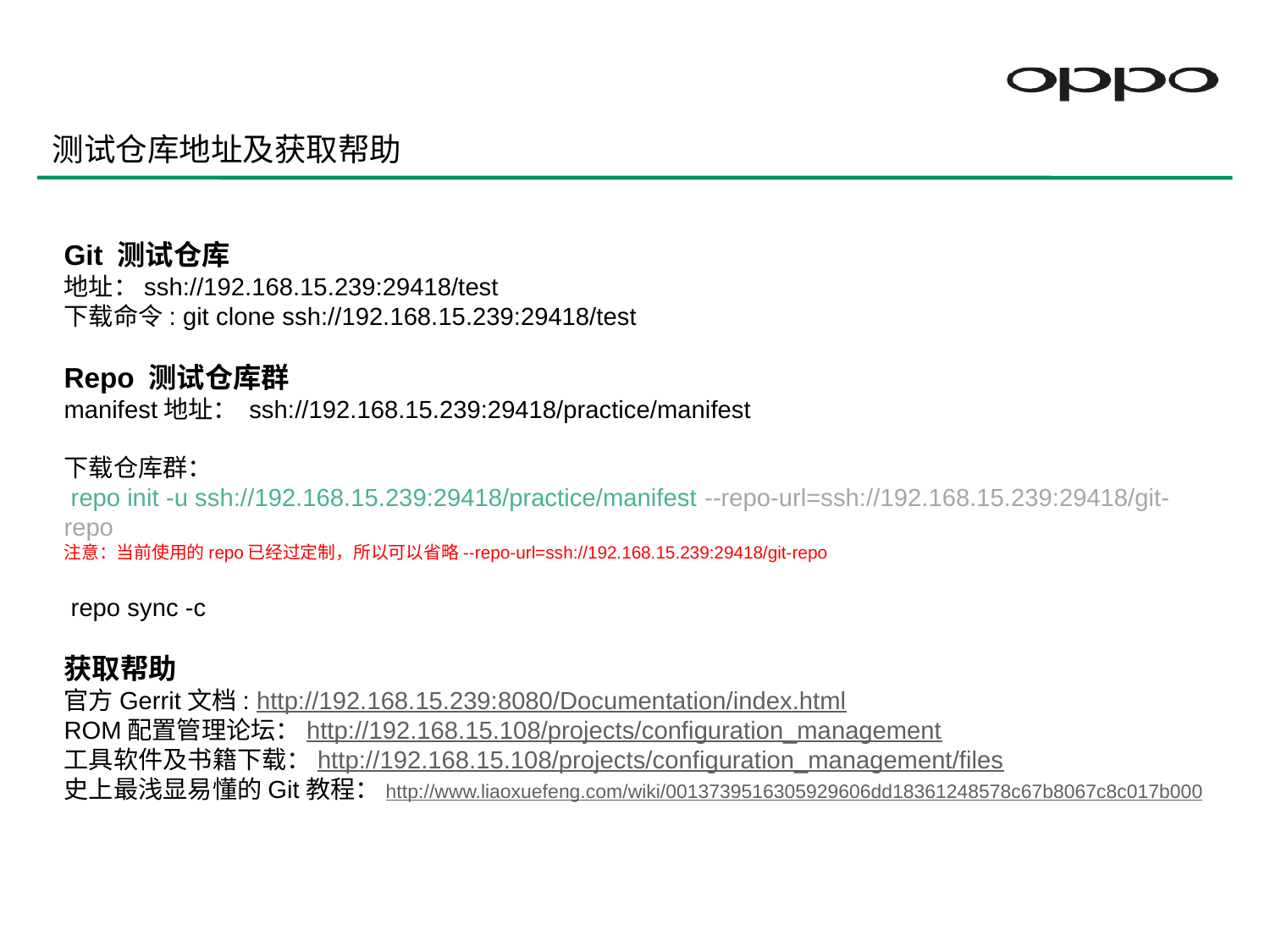

测试仓库地址及获取帮助

Git 测试仓库
地址：ssh://192.168.15.239:29418/test
下载命令: git clone ssh://192.168.15.239:29418/test

Repo 测试仓库群
manifest地址： ssh://192.168.15.239:29418/practice/manifest

下载仓库群：
 repo init -u ssh://192.168.15.239:29418/practice/manifest --repo-url=ssh://192.168.15.239:29418/git-repo
注意：当前使用的repo已经过定制，所以可以省略--repo-url=ssh://192.168.15.239:29418/git-repo

 repo sync -c

获取帮助
官方Gerrit文档: http://192.168.15.239:8080/Documentation/index.html
ROM配置管理论坛：http://192.168.15.108/projects/configuration_management
工具软件及书籍下载：http://192.168.15.108/projects/configuration_management/files
史上最浅显易懂的Git教程：http://www.liaoxuefeng.com/wiki/0013739516305929606dd18361248578c67b8067c8c017b000